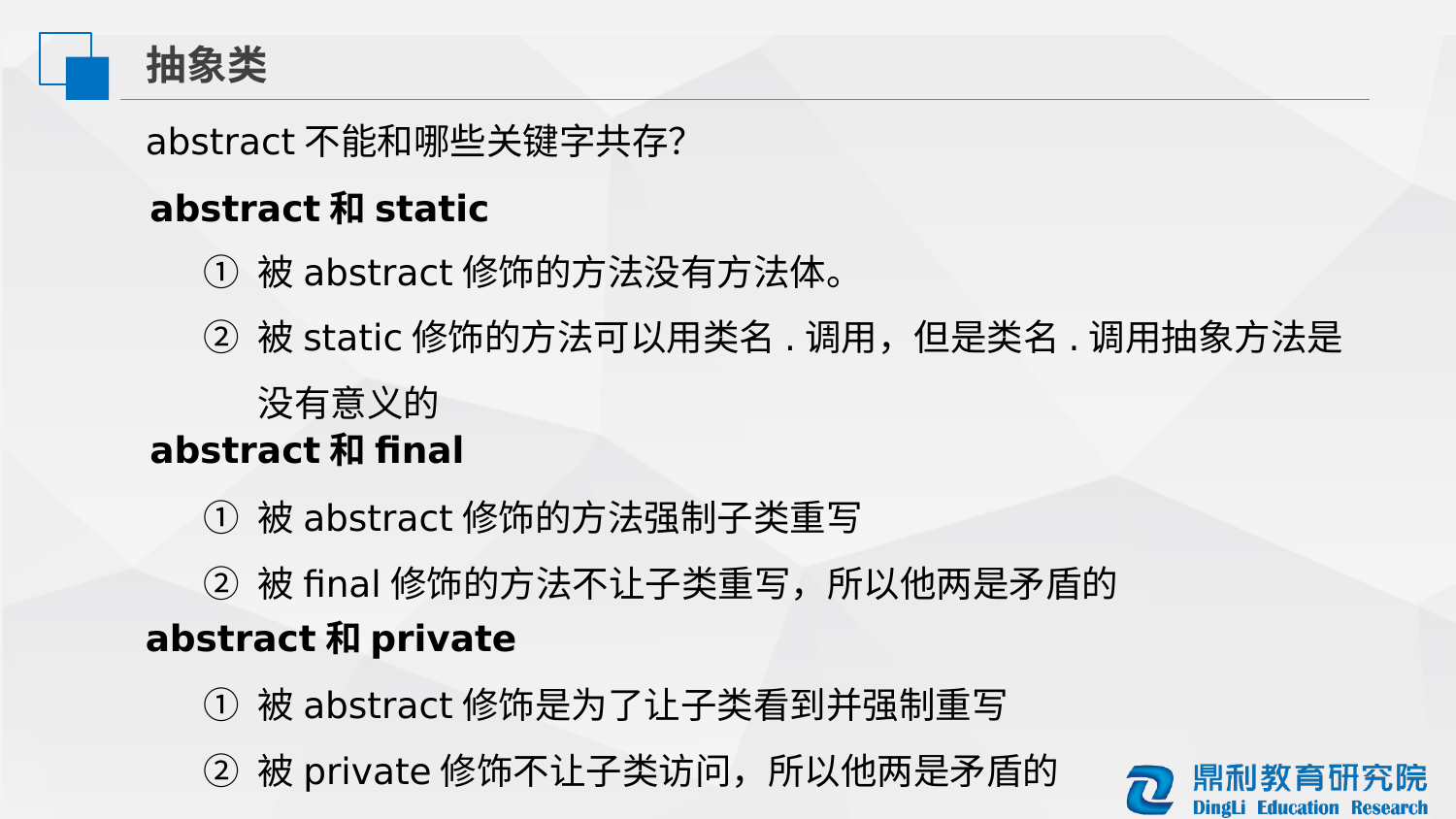

抽象类
abstract不能和哪些关键字共存？
abstract和static
被abstract修饰的方法没有方法体。
被static修饰的方法可以用类名.调用，但是类名.调用抽象方法是没有意义的
abstract和final
被abstract修饰的方法强制子类重写
被final修饰的方法不让子类重写，所以他两是矛盾的
abstract和private
被abstract修饰是为了让子类看到并强制重写
被private修饰不让子类访问，所以他两是矛盾的